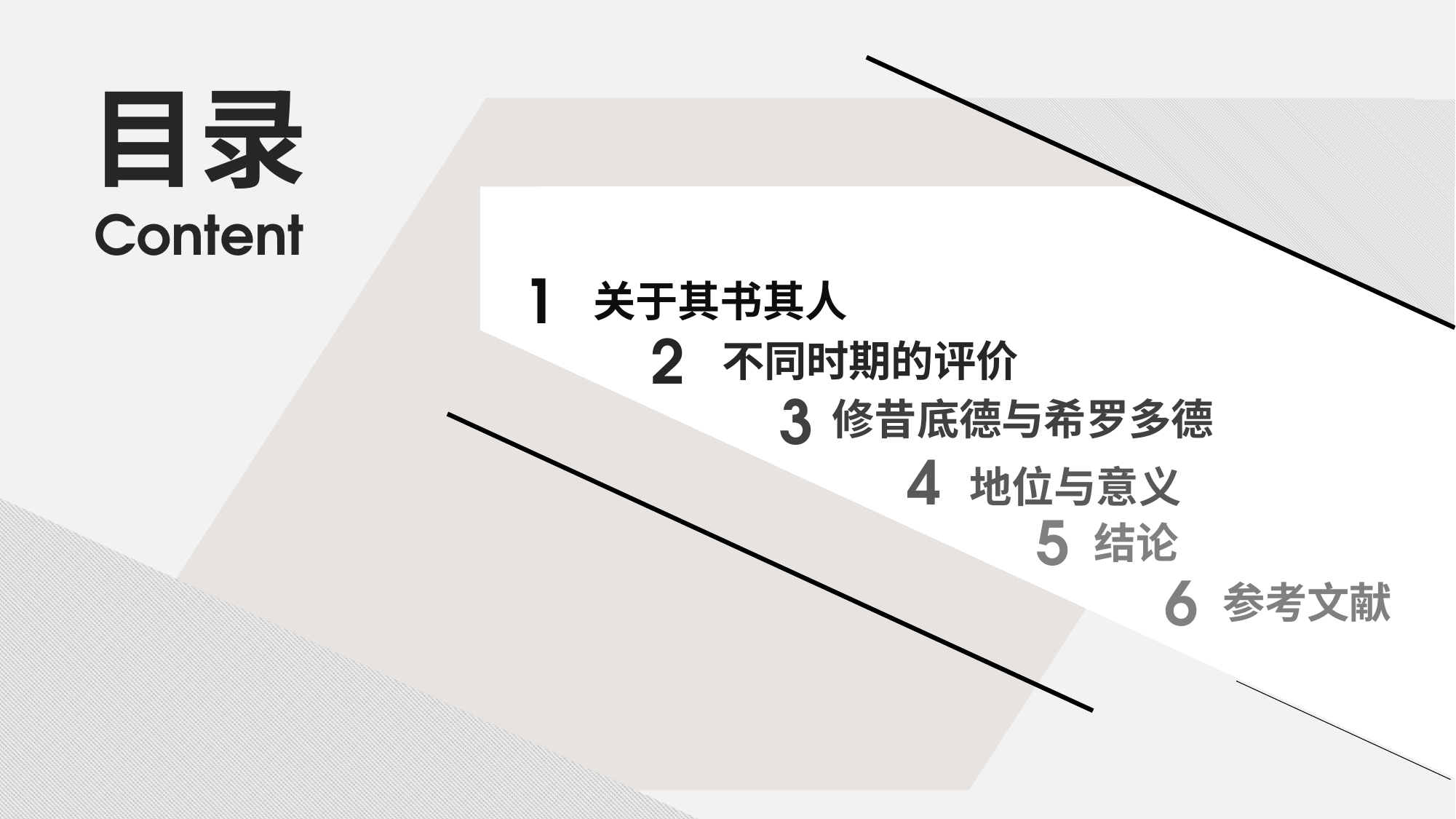

目录
Content
1
关于其书其人
2
不同时期的评价
3
修昔底德与希罗多德
4
地位与意义
5
结论
6
参考文献